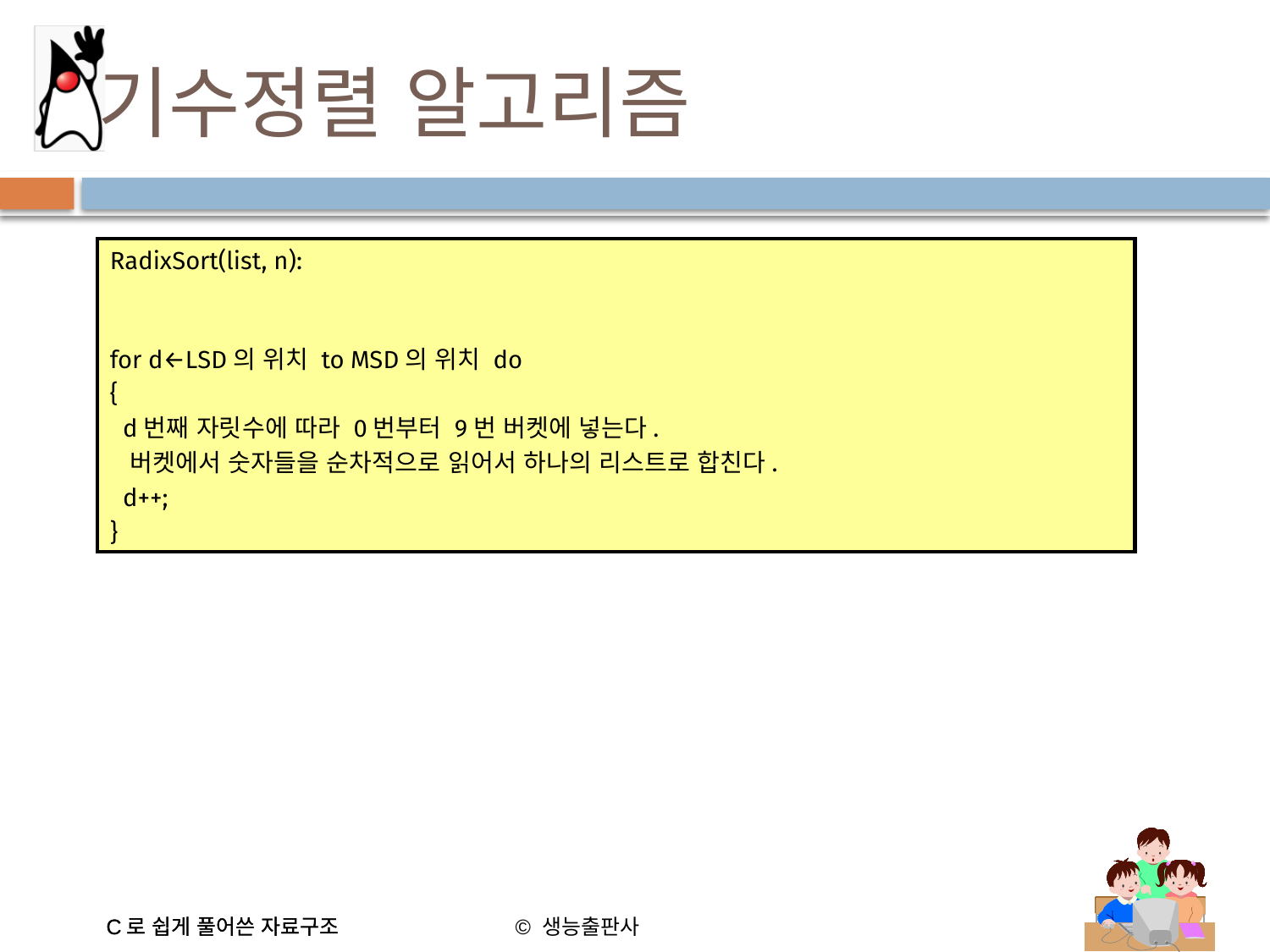

# 기수정렬 알고리즘
RadixSort(list, n):

for d←LSD의 위치 to MSD의 위치 do
{
  d번째 자릿수에 따라 0번부터 9번 버켓에 넣는다.
  버켓에서 숫자들을 순차적으로 읽어서 하나의 리스트로 합친다.
  d++;
}